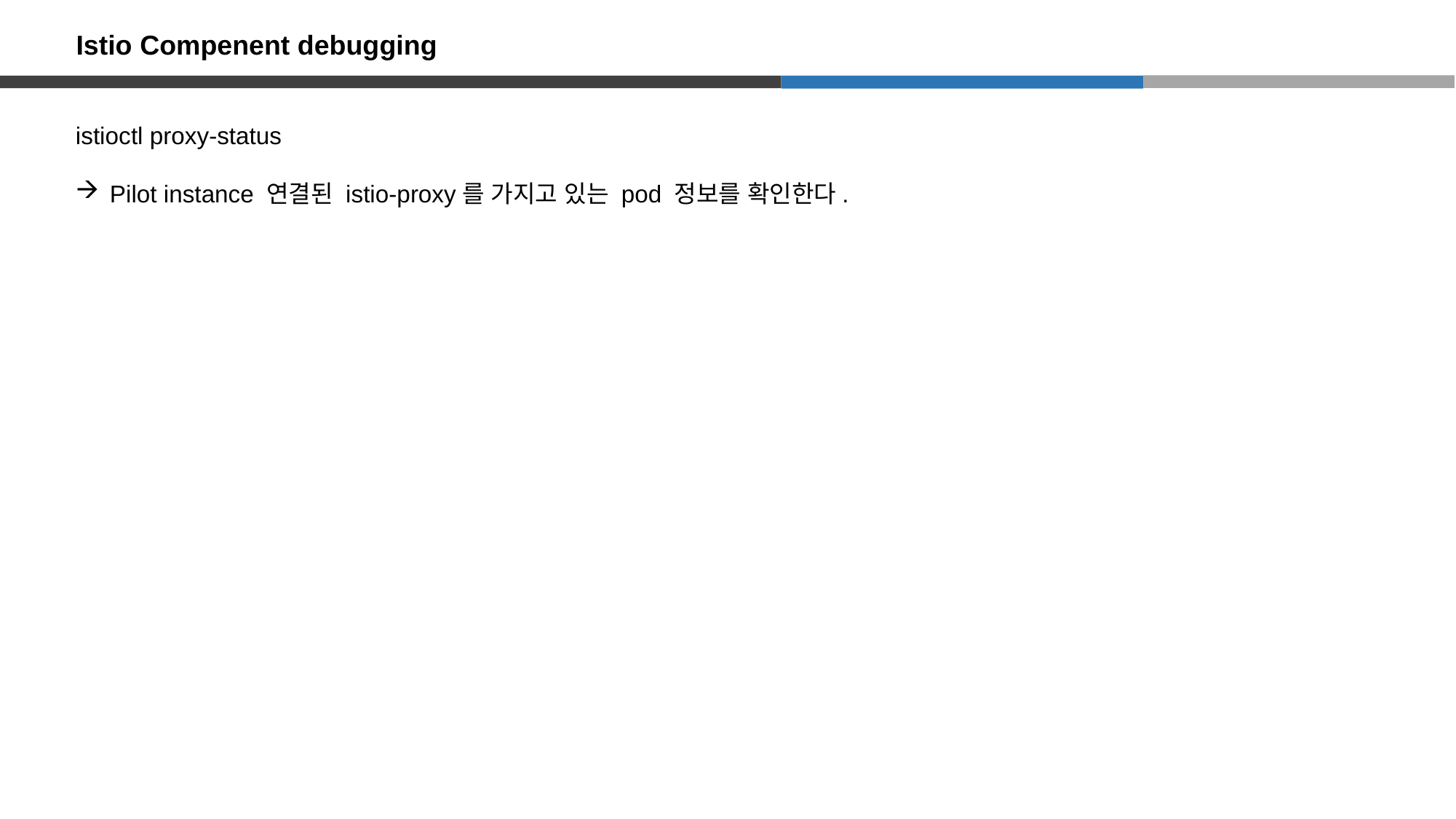

Istio Compenent debugging

istioctl proxy-status

Pilot instance 연결된 istio-proxy를 가지고 있는 pod 정보를 확인한다.